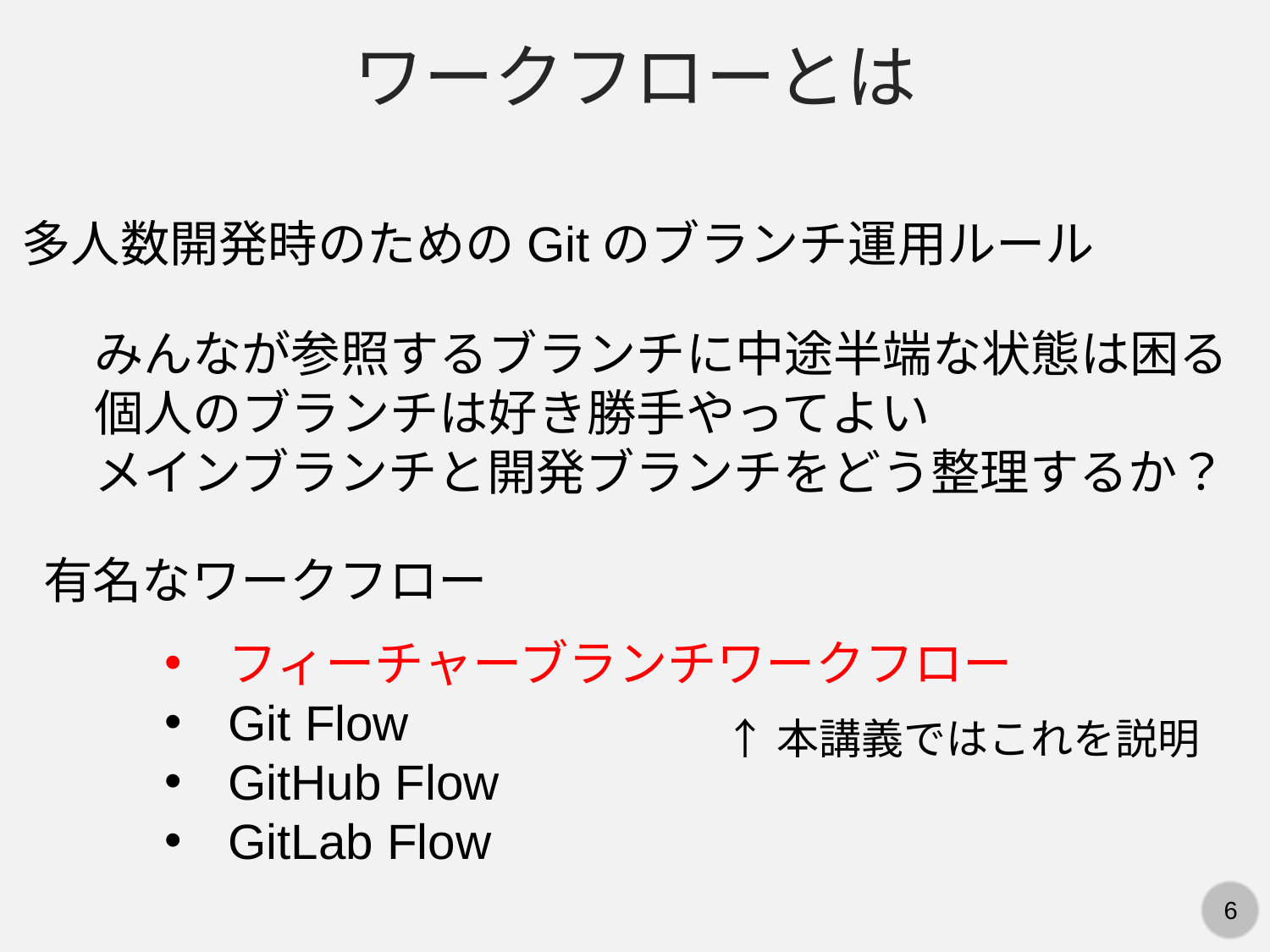

ワークフローとは
多人数開発時のためのGitのブランチ運用ルール
みんなが参照するブランチに中途半端な状態は困る
個人のブランチは好き勝手やってよい
メインブランチと開発ブランチをどう整理するか？
有名なワークフロー
フィーチャーブランチワークフロー
Git Flow
GitHub Flow
GitLab Flow
↑本講義ではこれを説明